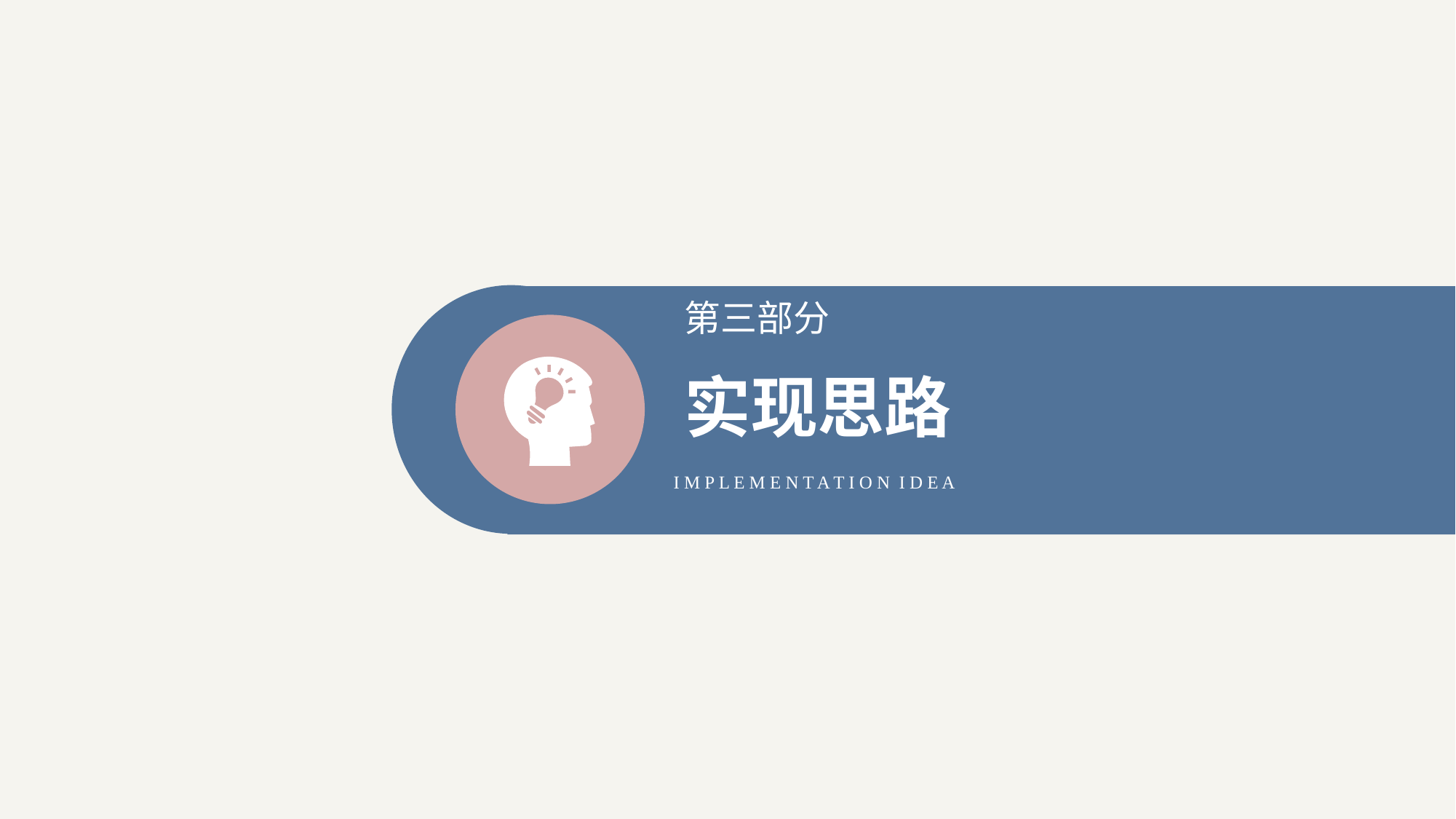

第三部分

实现思路
I M P L E M E N T A T I O N  I D E A